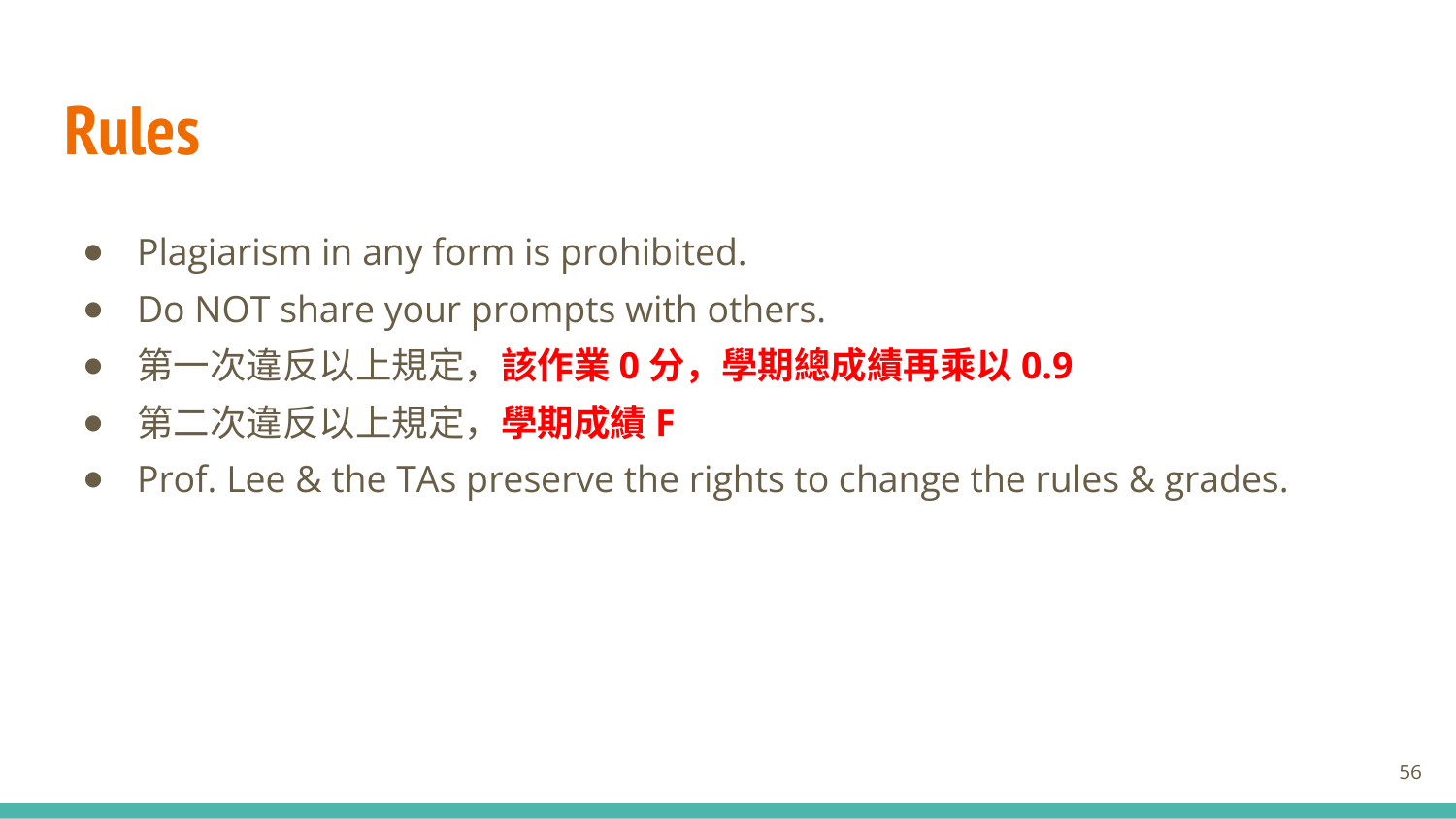

# Rules
Plagiarism in any form is prohibited.
Do NOT share your prompts with others.
第一次違反以上規定，該作業0分，學期總成績再乘以0.9
第二次違反以上規定，學期成績F
Prof. Lee & the TAs preserve the rights to change the rules & grades.

56